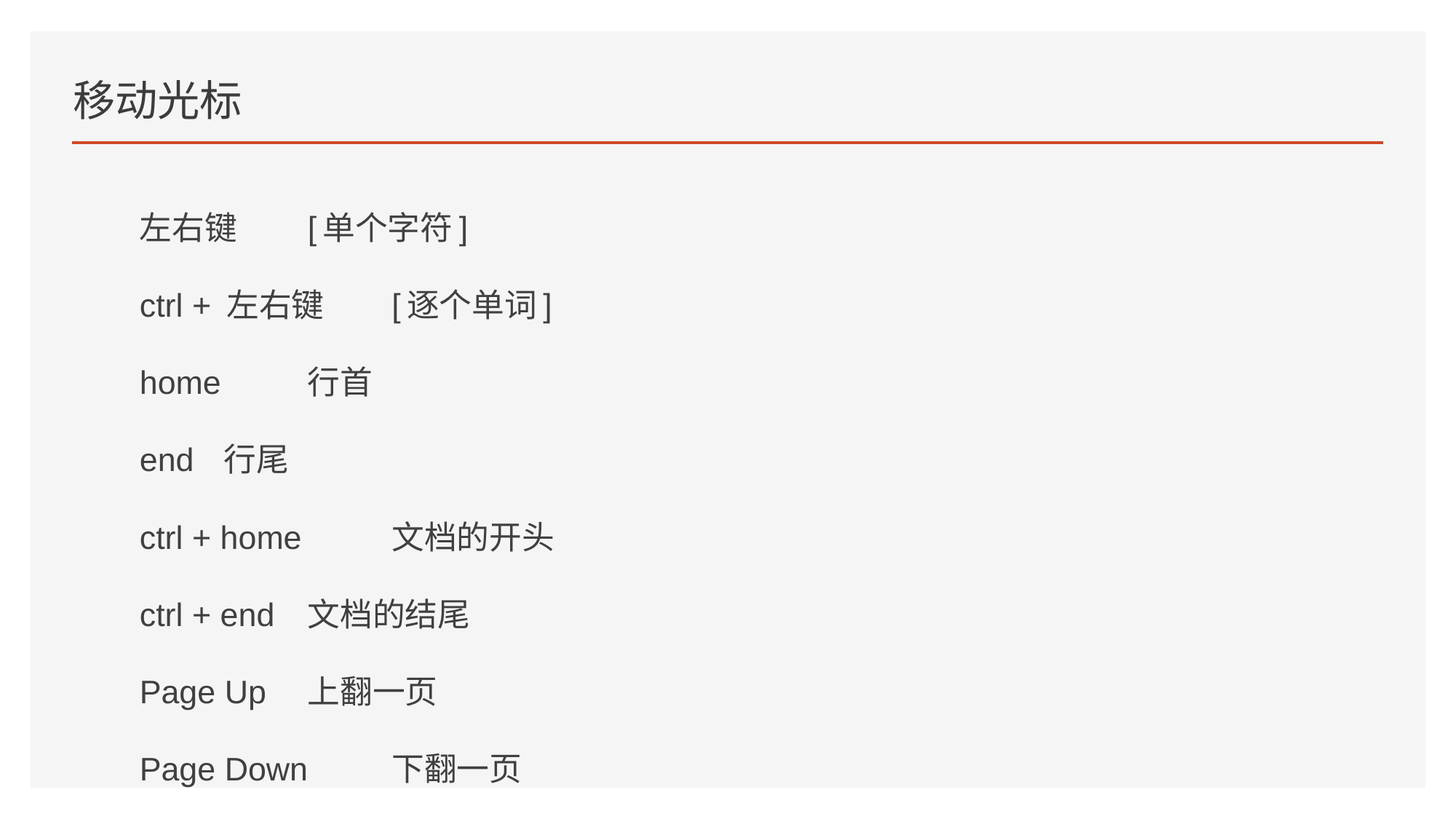

# 移动光标
左右键 		[单个字符]
ctrl + 左右键		[逐个单词]
home 			行首
end 			行尾
ctrl + home 		文档的开头
ctrl + end 		文档的结尾
Page Up		上翻一页
Page Down		下翻一页